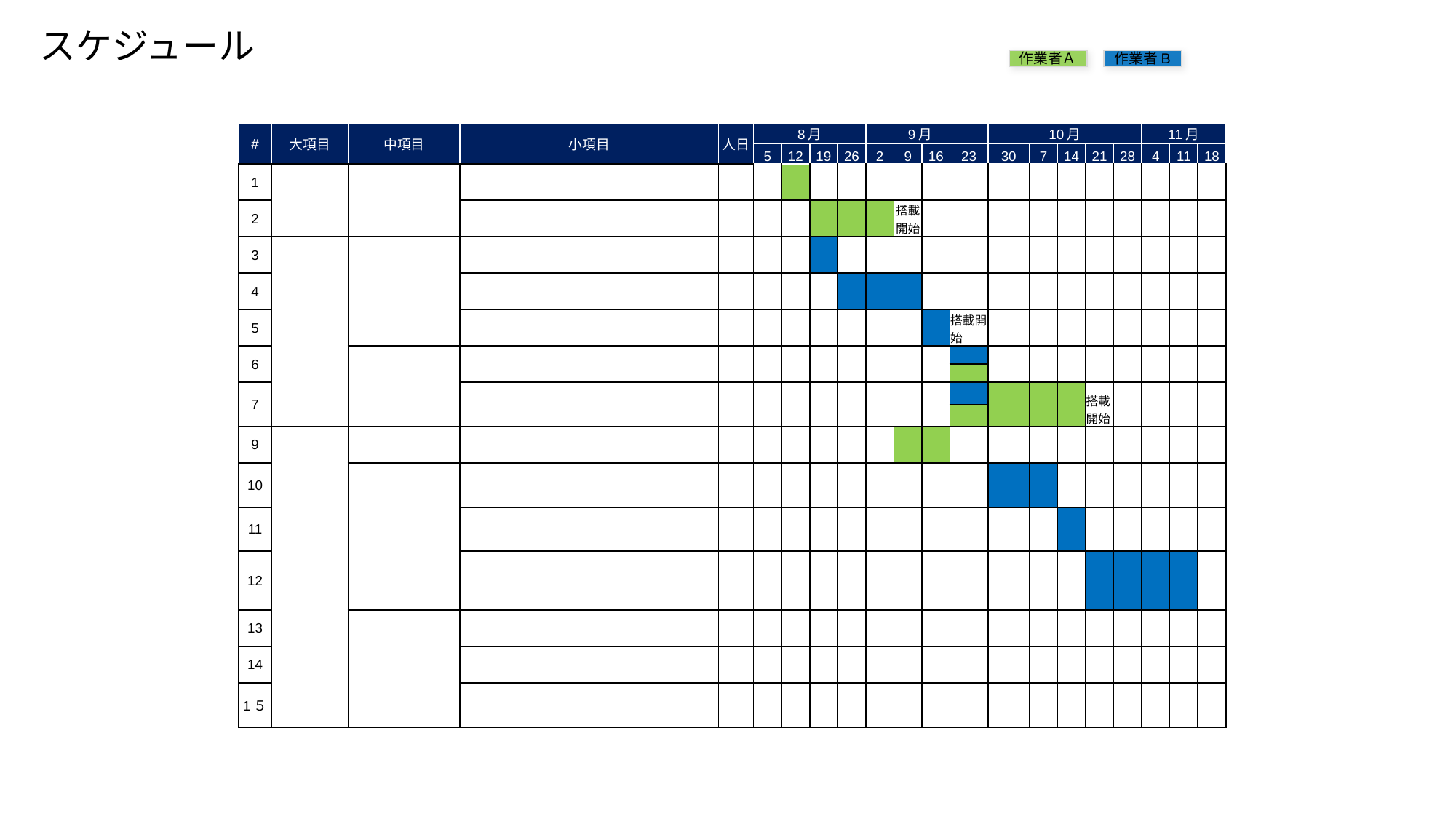

スケジュール
作業者Ａ
作業者B
| # | 大項目 | 中項目 | 小項目 | 人日 | 8月 |  |  |  | 9月 |  |  |  | 10月 |  |  |  |  | 11月 |  |  |
| --- | --- | --- | --- | --- | --- | --- | --- | --- | --- | --- | --- | --- | --- | --- | --- | --- | --- | --- | --- | --- |
|  |  |  |  |  | 5 | 12 | 19 | 26 | 2 | 9 | 16 | 23 | 30 | 7 | 14 | 21 | 28 | 4 | 11 | 18 |
| 1 |  |  |  |  |  |  |  |  |  |  |  |  |  |  |  |  |  |  |  |  |
| 2 |  |  |  |  |  |  |  |  |  | 搭載開始 |  |  |  |  |  |  |  |  |  |  |
| 3 |  |  |  |  |  |  |  |  |  |  |  |  |  |  |  |  |  |  |  |  |
| 4 |  |  |  |  |  |  |  |  |  |  |  |  |  |  |  |  |  |  |  |  |
| 5 |  |  |  |  |  |  |  |  |  |  |  | 搭載開始 |  |  |  |  |  |  |  |  |
| 6 |  |  |  |  |  |  |  |  |  |  |  |  |  |  |  |  |  |  |  |  |
|  |  |  |  |  |  |  |  |  |  |  |  |  |  |  |  |  |  |  |  |  |
| 7 |  |  |  |  |  |  |  |  |  |  |  |  |  |  |  | 搭載開始 |  |  |  |  |
|  |  |  |  |  |  |  |  |  |  |  |  |  |  |  |  |  |  |  |  |  |
| 9 |  |  |  |  |  |  |  |  |  |  |  |  |  |  |  |  |  |  |  |  |
| 10 |  |  |  |  |  |  |  |  |  |  |  |  |  |  |  |  |  |  |  |  |
| 11 |  |  |  |  |  |  |  |  |  |  |  |  |  |  |  |  |  |  |  |  |
| 12 |  |  |  |  |  |  |  |  |  |  |  |  |  |  |  |  |  |  |  |  |
| 13 |  |  |  |  |  |  |  |  |  |  |  |  |  |  |  |  |  |  |  |  |
| 14 |  |  |  |  |  |  |  |  |  |  |  |  |  |  |  |  |  |  |  |  |
| 1５ |  |  |  |  |  |  |  |  |  |  |  |  |  |  |  |  |  |  |  |  |